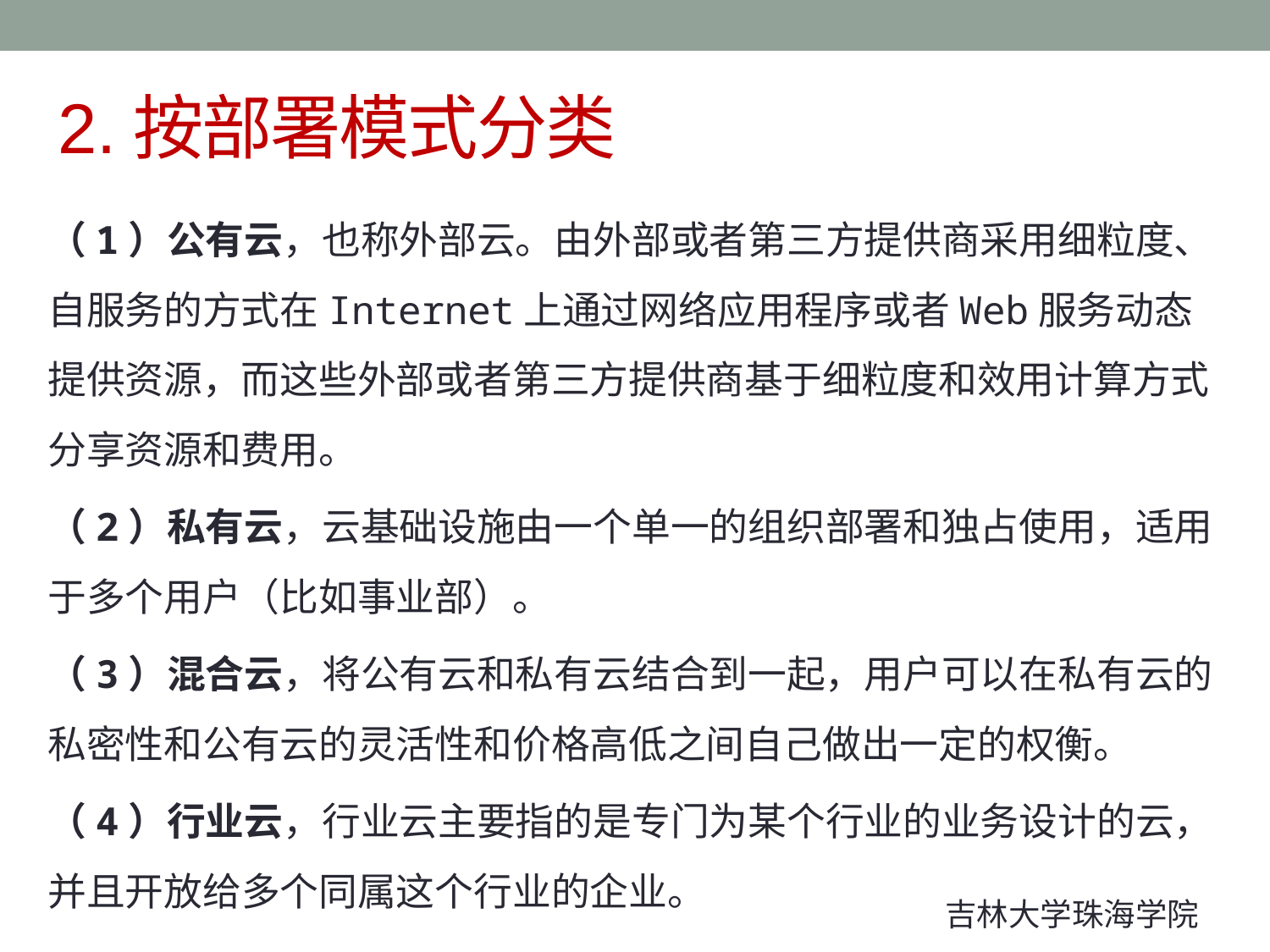

# 2.按部署模式分类
（1）公有云，也称外部云。由外部或者第三方提供商采用细粒度、自服务的方式在Internet上通过网络应用程序或者Web服务动态提供资源，而这些外部或者第三方提供商基于细粒度和效用计算方式分享资源和费用。
（2）私有云，云基础设施由一个单一的组织部署和独占使用，适用于多个用户（比如事业部）。
（3）混合云，将公有云和私有云结合到一起，用户可以在私有云的私密性和公有云的灵活性和价格高低之间自己做出一定的权衡。
（4）行业云，行业云主要指的是专门为某个行业的业务设计的云，并且开放给多个同属这个行业的企业。